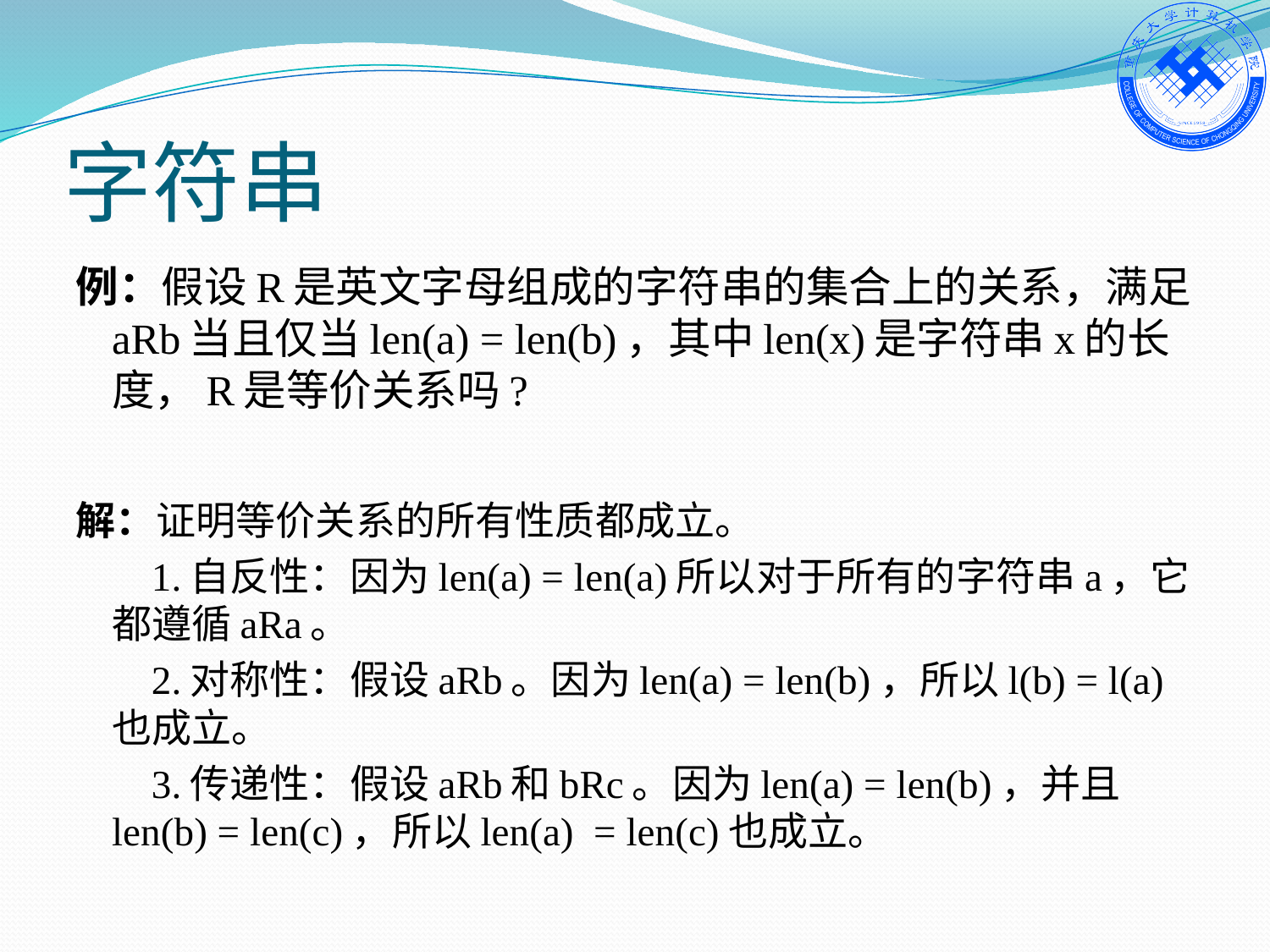

# 字符串
例：假设R是英文字母组成的字符串的集合上的关系，满足aRb当且仅当len(a) = len(b)，其中len(x)是字符串x的长度，R是等价关系吗?

解：证明等价关系的所有性质都成立。
	    1.自反性：因为len(a) = len(a)所以对于所有的字符串a，它都遵循aRa。
	    2.对称性：假设aRb。因为len(a) = len(b)，所以l(b) = l(a)也成立。
	    3.传递性：假设aRb和bRc。因为len(a) = len(b)，并且len(b) = len(c)，所以len(a)  = len(c)也成立。